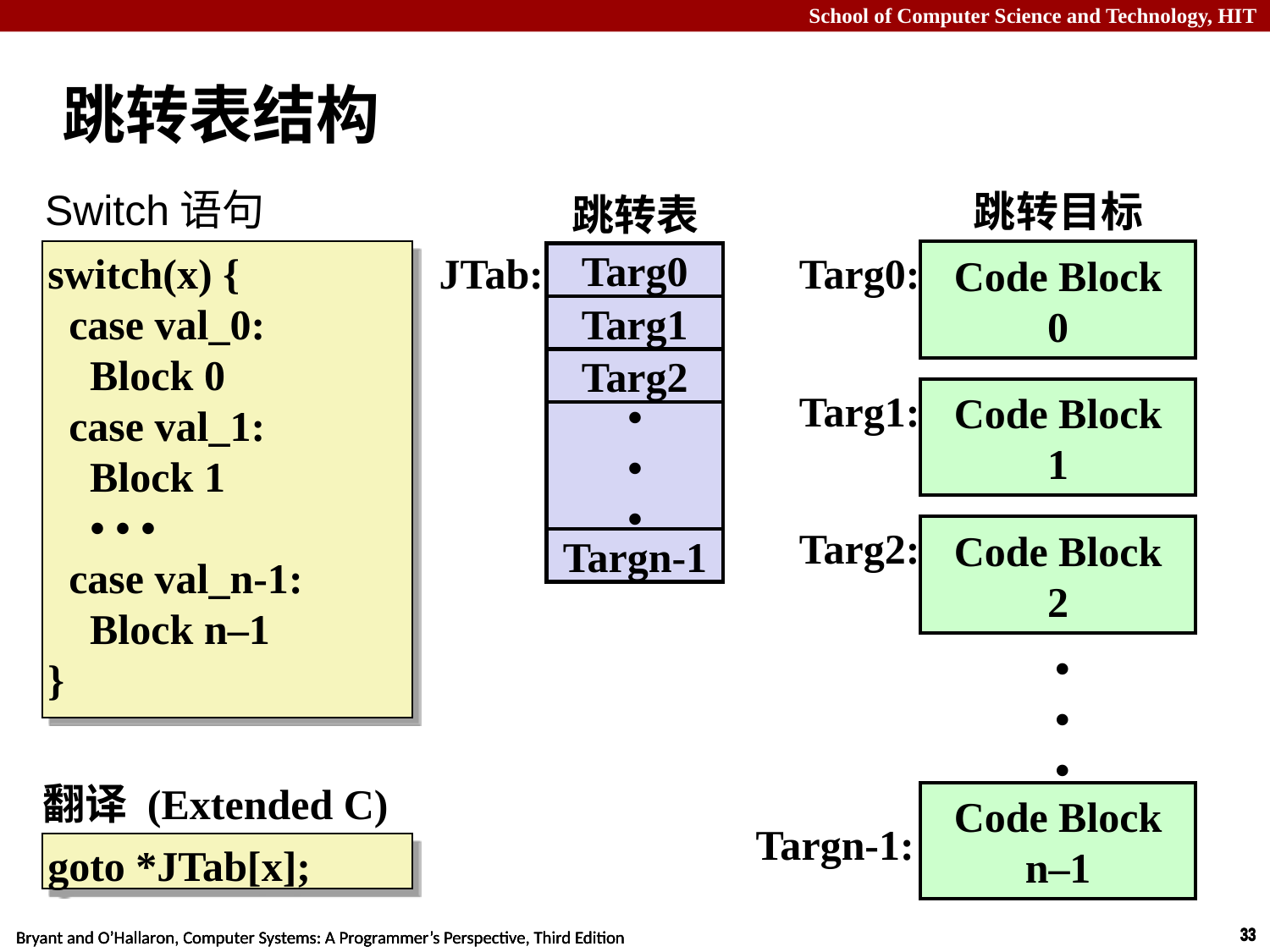

# 跳转表结构
Switch语句
switch(x) {
  case val_0:
    Block 0
  case val_1:
    Block 1
    • • •
  case val_n-1:
    Block n–1
}
跳转目标
Targ0:
Code Block
0
Targ1:
Code Block
1
Targ2:
Code Block
2
•
•
•
Code Block
n–1
Targn-1:
跳转表
JTab:
Targ0
Targ1
Targ2
•
•
•
Targn-1

翻译 (Extended C)
goto *JTab[x];